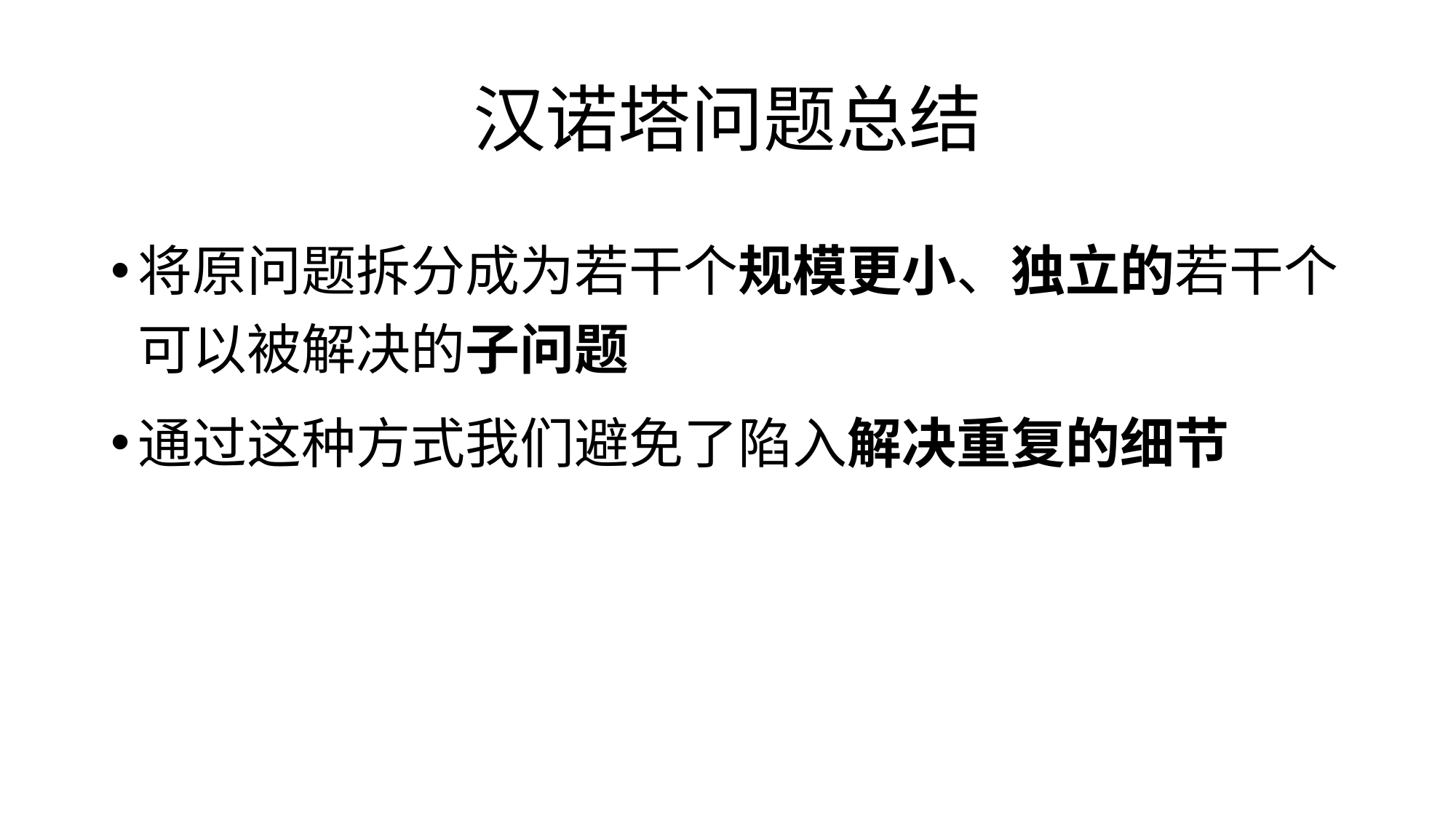

# 汉诺塔问题总结
将原问题拆分成为若干个规模更小、独立的若干个可以被解决的子问题
通过这种方式我们避免了陷入解决重复的细节